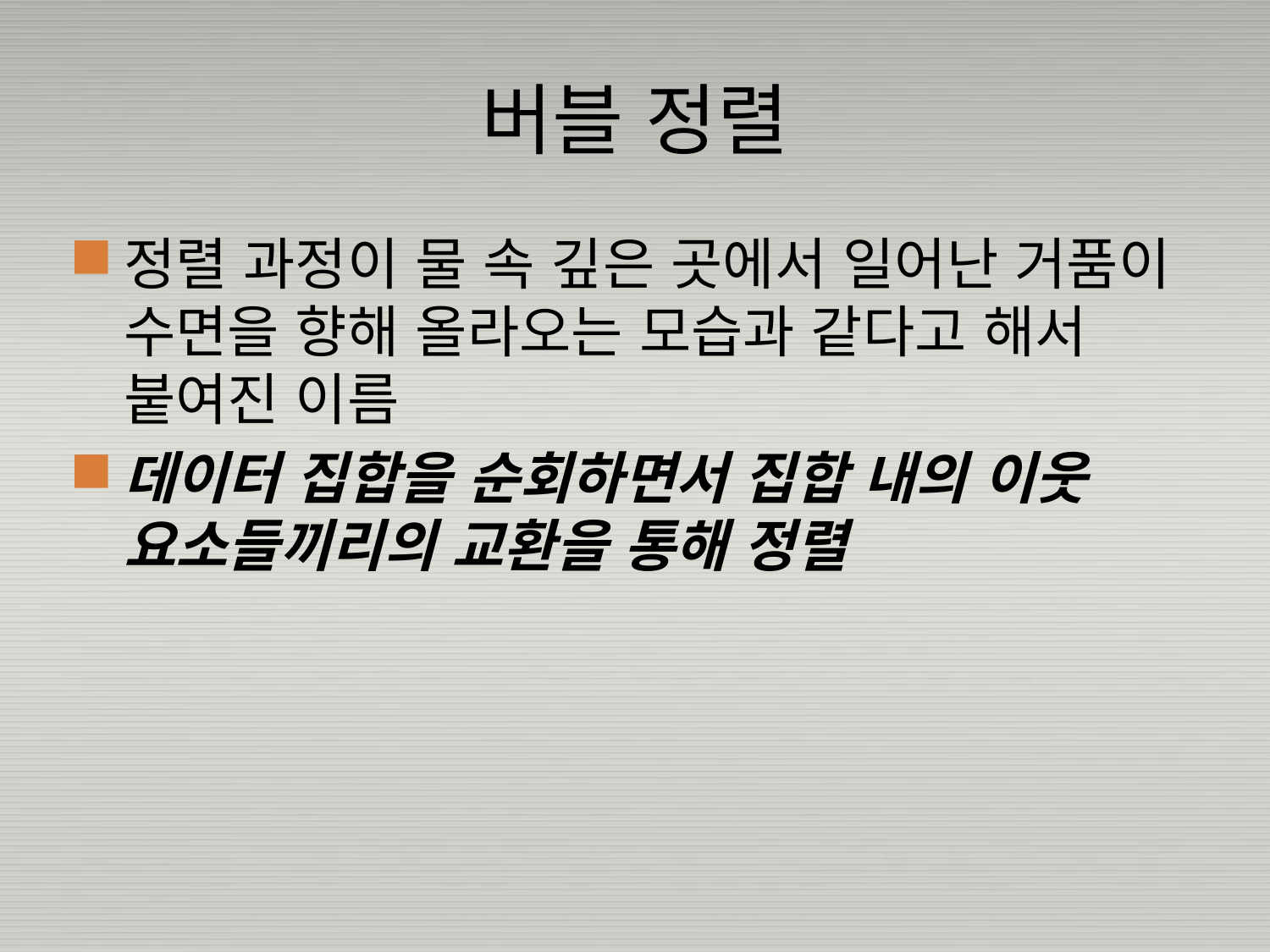

# 버블 정렬
정렬 과정이 물 속 깊은 곳에서 일어난 거품이 수면을 향해 올라오는 모습과 같다고 해서 붙여진 이름
데이터 집합을 순회하면서 집합 내의 이웃 요소들끼리의 교환을 통해 정렬